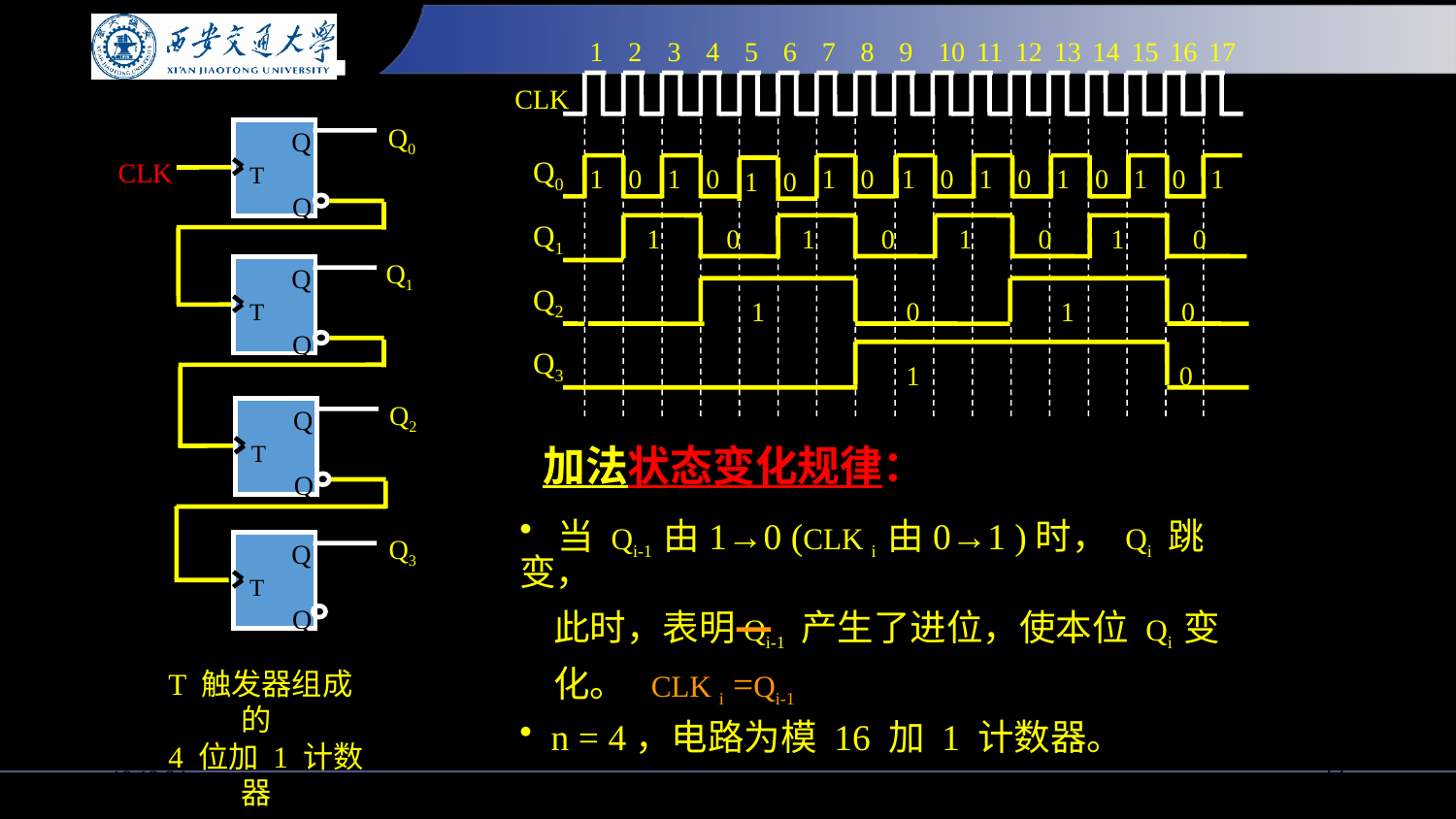

18:12:34
12
1

2

3

4

5

6

7

8

9

10

11

12

13

14

15

16

17

CLK

Q0
Q

CLK
T

Q

Q1
Q

T

Q

Q2
Q

T

Q

Q3
Q

T

Q

T 触发器组成的
4 位加 1 计数器

Q0
1
0
1
0
1
0
1
0
1
0
1
0
1
0
1

1
0

Q1
1
0
1
0
1
0
1
0

Q2

1

0

1

0

Q3

1
0

# 加法状态变化规律：
  当 Qi-1 由1→0 (CLK i 由0→1 )时， Qi  跳变，
   此时，表明Qi-1  产生了进位，使本位 Qi 变
   化。  CLK i  =Qi-1
  n = 4，电路为模 16 加 1 计数器。